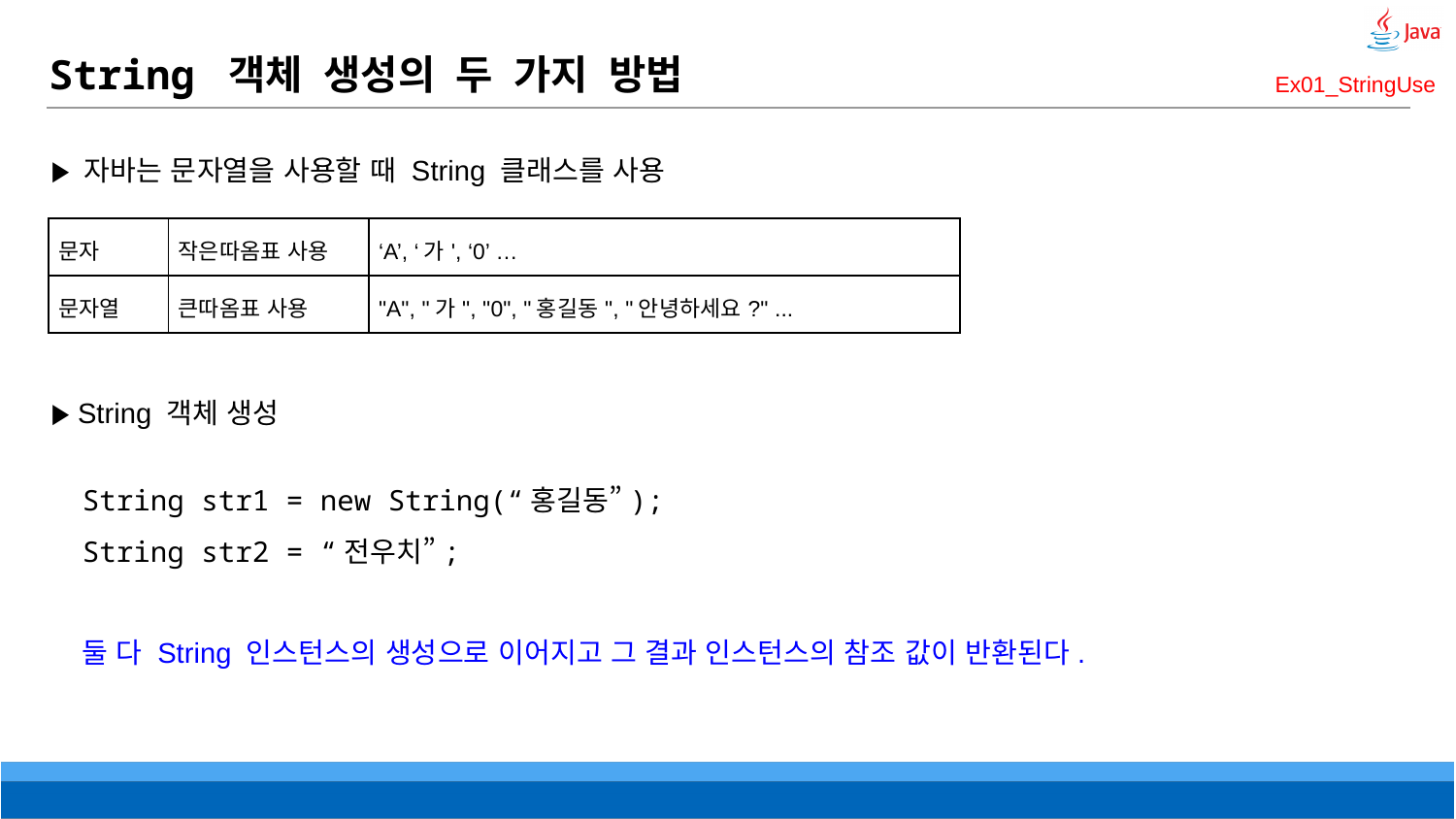

# String 객체 생성의 두 가지 방법
Ex01_StringUse
▶ 자바는 문자열을 사용할 때 String 클래스를 사용
| 문자 | 작은따옴표 사용 | ‘A’, ‘가', ‘0’ … |
| --- | --- | --- |
| 문자열 | 큰따옴표 사용 | "A", "가", "0", "홍길동", "안녕하세요?" ... |
▶ String 객체 생성
String str1 = new String(“홍길동”);
String str2 = “전우치”;

둘 다 String 인스턴스의 생성으로 이어지고 그 결과 인스턴스의 참조 값이 반환된다.